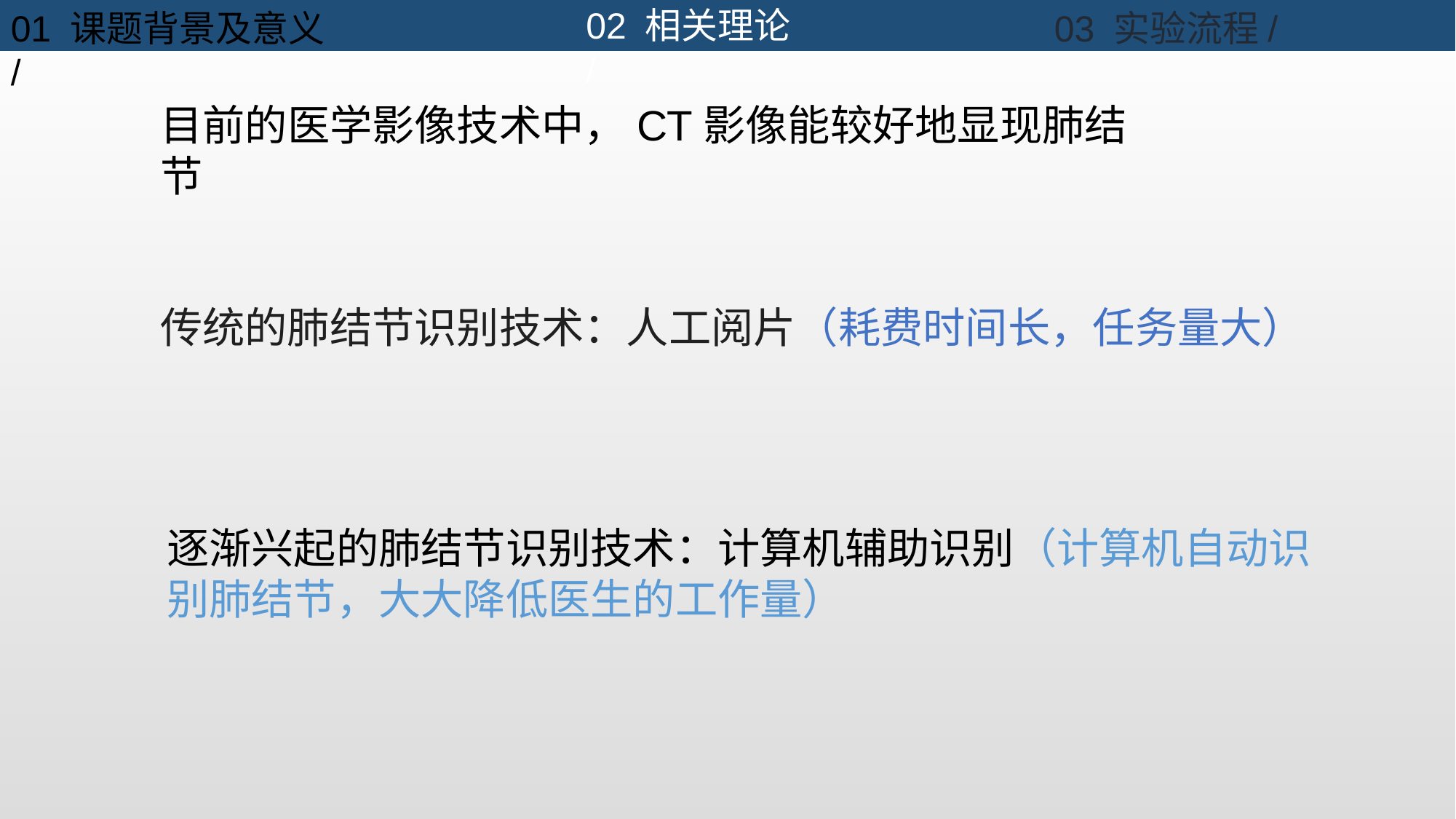

01 课题背景及意义/
03 实验流程/
02 相关理论/
目前的医学影像技术中，CT影像能较好地显现肺结节
传统的肺结节识别技术：人工阅片（耗费时间长，任务量大）
逐渐兴起的肺结节识别技术：计算机辅助识别（计算机自动识别肺结节，大大降低医生的工作量）